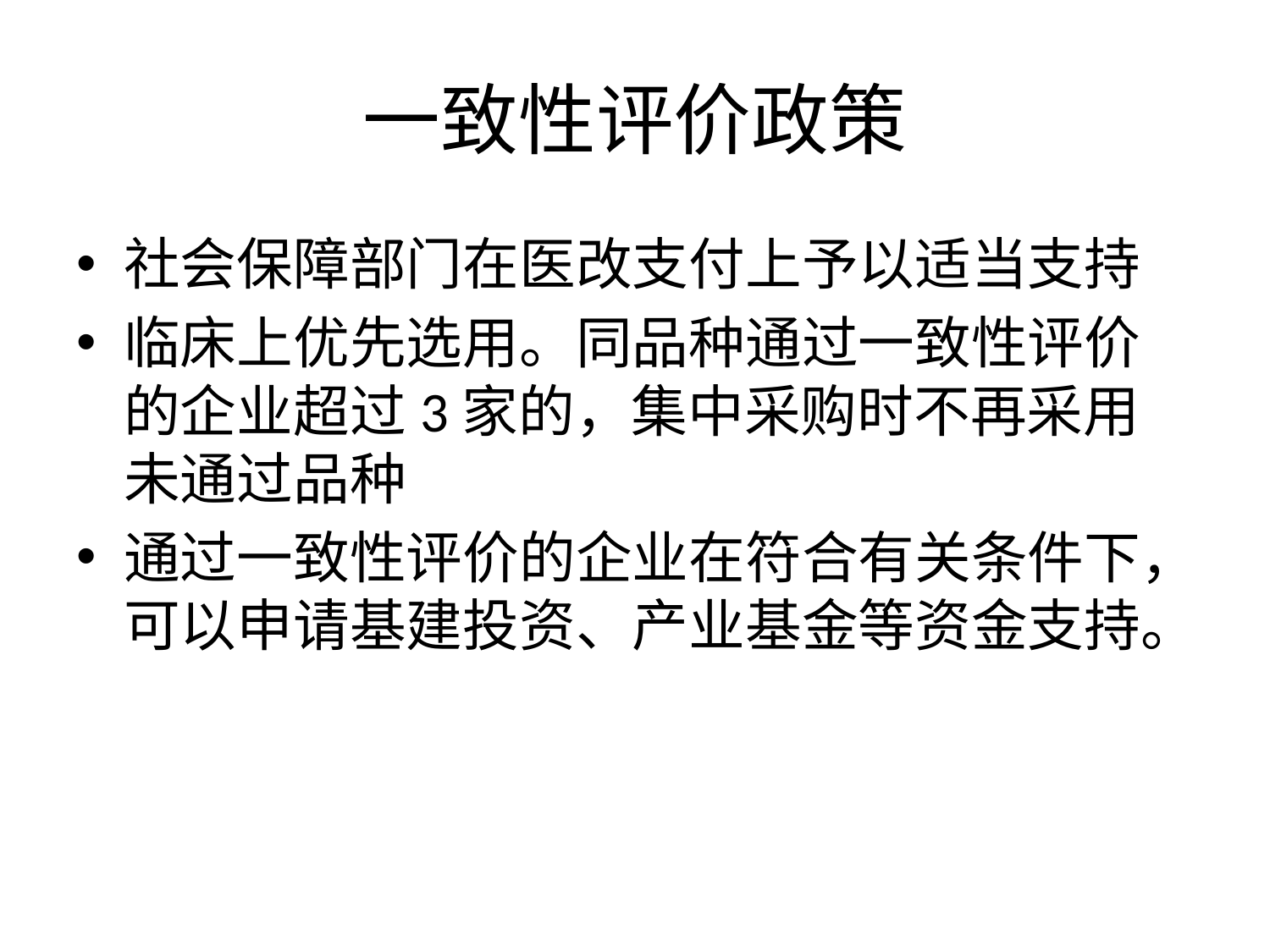

# 一致性评价政策
社会保障部门在医改支付上予以适当支持
临床上优先选用。同品种通过一致性评价的企业超过3家的，集中采购时不再采用未通过品种
通过一致性评价的企业在符合有关条件下，可以申请基建投资、产业基金等资金支持。